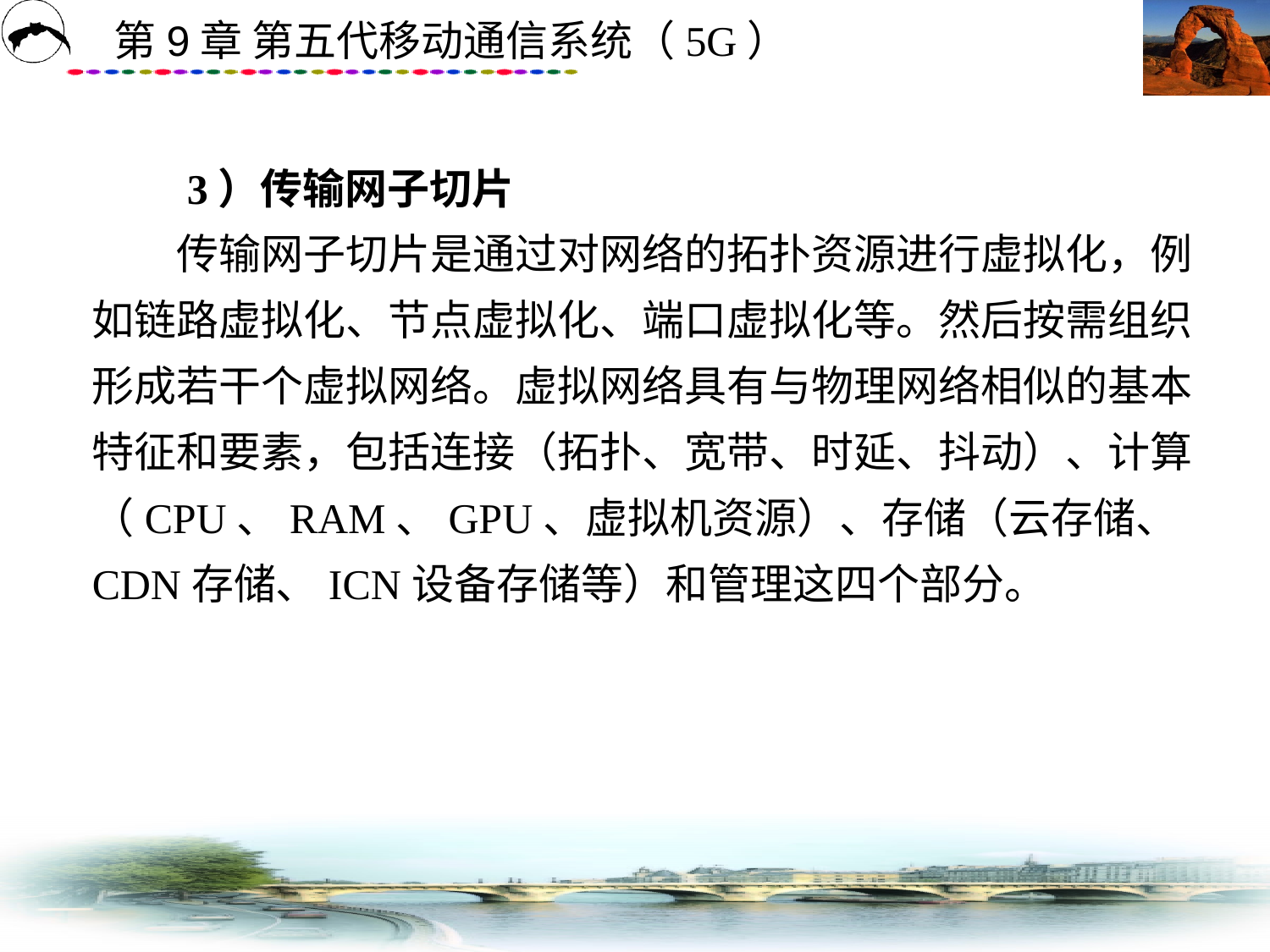

# 3）传输网子切片 　　传输网子切片是通过对网络的拓扑资源进行虚拟化，例如链路虚拟化、节点虚拟化、端口虚拟化等。然后按需组织形成若干个虚拟网络。虚拟网络具有与物理网络相似的基本特征和要素，包括连接（拓扑、宽带、时延、抖动）、计算（CPU、RAM、GPU、虚拟机资源）、存储（云存储、CDN存储、ICN设备存储等）和管理这四个部分。